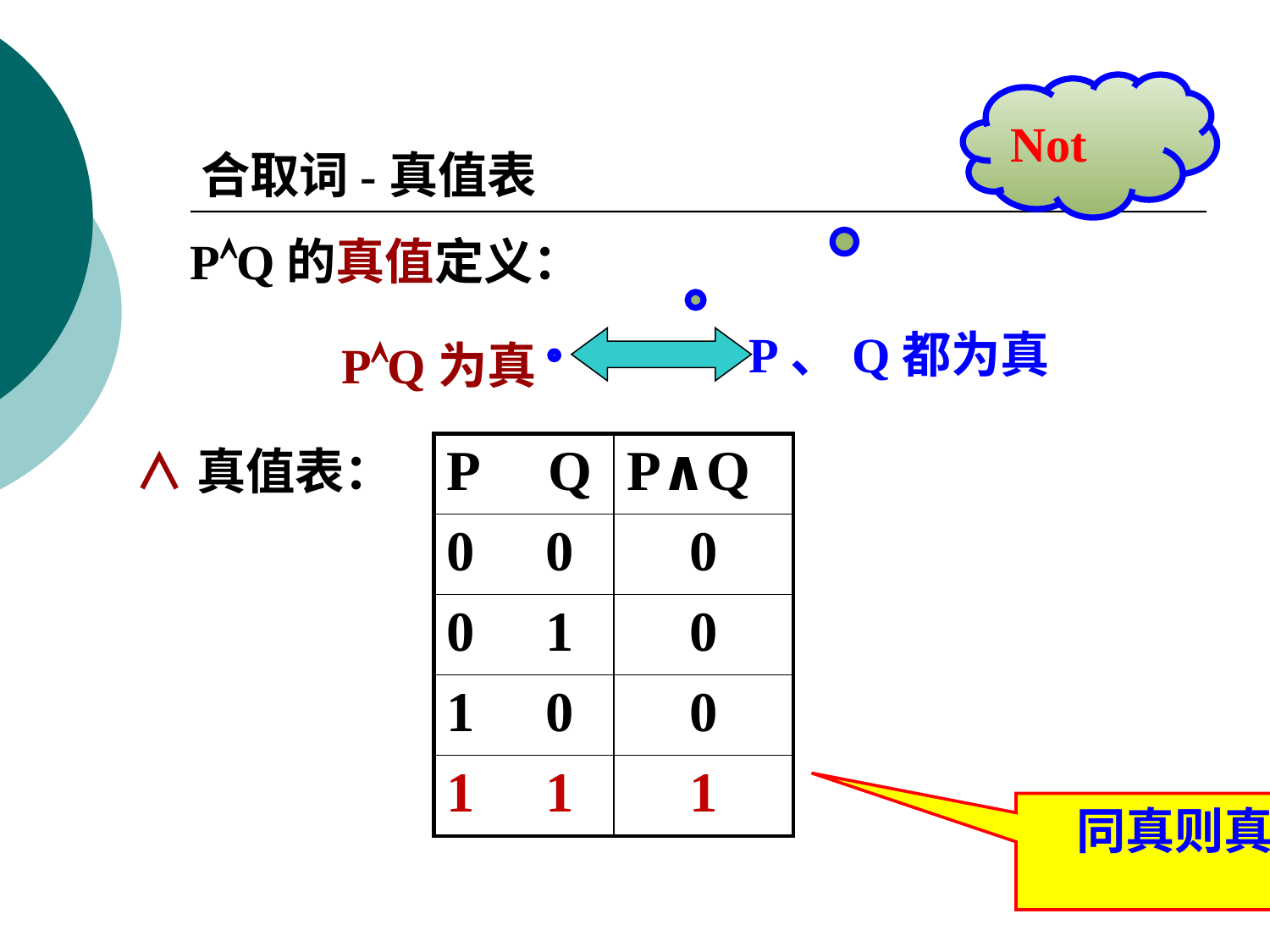

Not
合取词-真值表
P∧Q的真值定义：
P、Q都为真
P∧Q为真

∧真值表：
| P Q | P∧Q |
| --- | --- |
| 0 0 | 0 |
| 0 1 | 0 |
| 1 0 | 0 |
| 1 1 | 1 |
同真则真